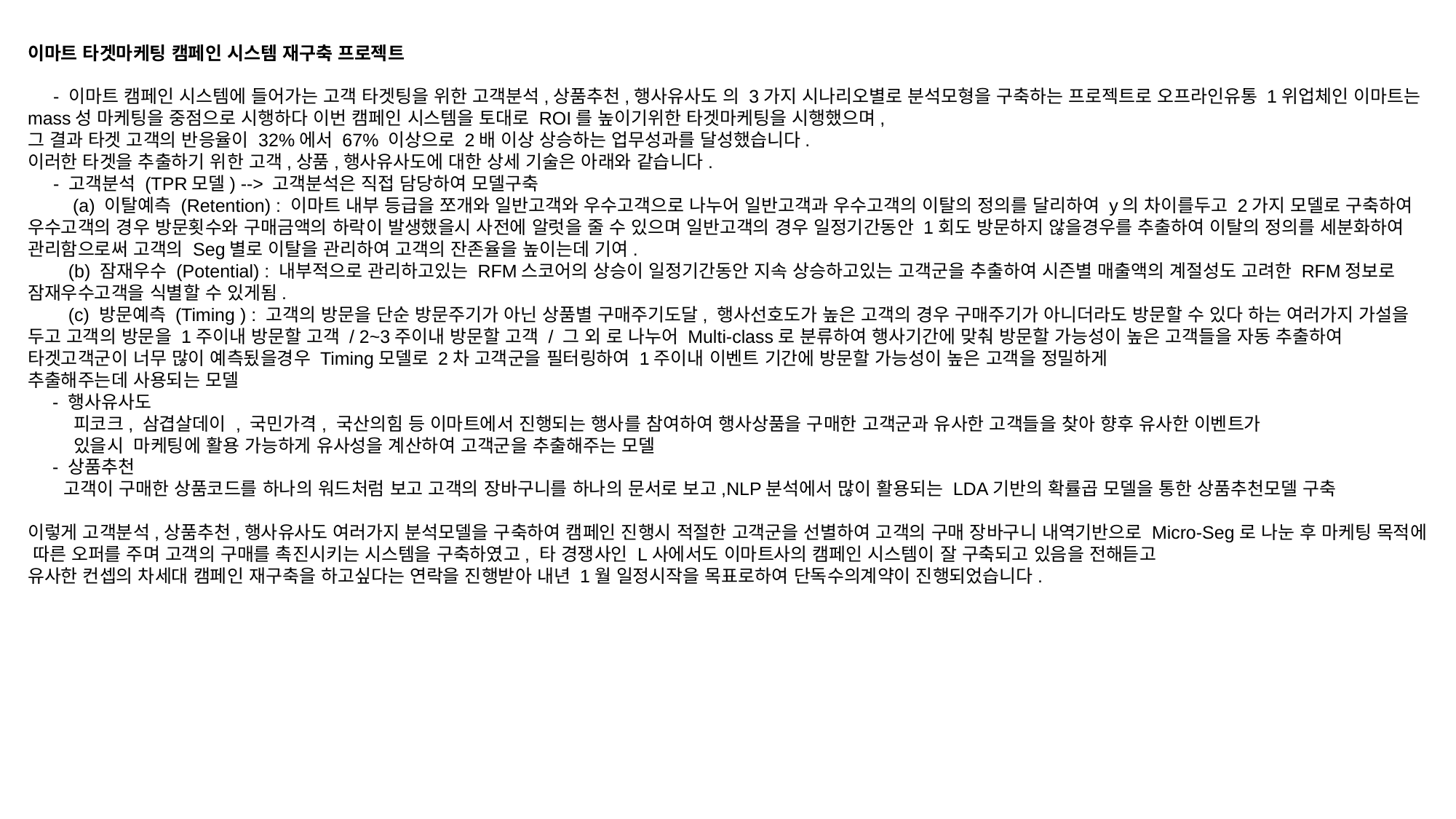

이마트 타겟마케팅 캠페인 시스템 재구축 프로젝트
     - 이마트 캠페인 시스템에 들어가는 고객 타겟팅을 위한 고객분석,상품추천,행사유사도 의 3가지 시나리오별로 분석모형을 구축하는 프로젝트로 오프라인유통 1위업체인 이마트는 mass성 마케팅을 중점으로 시행하다 이번 캠페인 시스템을 토대로 ROI를 높이기위한 타겟마케팅을 시행했으며,
그 결과 타겟 고객의 반응율이 32%에서 67% 이상으로 2배 이상 상승하는 업무성과를 달성했습니다.
이러한 타겟을 추출하기 위한 고객,상품,행사유사도에 대한 상세 기술은 아래와 같습니다.
     - 고객분석 (TPR모델) --> 고객분석은 직접 담당하여 모델구축 
        (a) 이탈예측 (Retention) : 이마트 내부 등급을 쪼개와 일반고객와 우수고객으로 나누어 일반고객과 우수고객의 이탈의 정의를 달리하여 y의 차이를두고 2가지 모델로 구축하여 우수고객의 경우 방문횟수와 구매금액의 하락이 발생했을시 사전에 알럿을 줄 수 있으며 일반고객의 경우 일정기간동안 1회도 방문하지 않을경우를 추출하여 이탈의 정의를 세분화하여 관리함으로써 고객의 Seg별로 이탈을 관리하여 고객의 잔존율을 높이는데 기여.
        (b) 잠재우수 (Potential) : 내부적으로 관리하고있는 RFM스코어의 상승이 일정기간동안 지속 상승하고있는 고객군을 추출하여 시즌별 매출액의 계절성도 고려한 RFM정보로 잠재우수고객을 식별할 수 있게됨.
        (c) 방문예측 (Timing ) : 고객의 방문을 단순 방문주기가 아닌 상품별 구매주기도달, 행사선호도가 높은 고객의 경우 구매주기가 아니더라도 방문할 수 있다 하는 여러가지 가설을 두고 고객의 방문을 1주이내 방문할 고객 / 2~3주이내 방문할 고객 / 그 외 로 나누어 Multi-class로 분류하여 행사기간에 맞춰 방문할 가능성이 높은 고객들을 자동 추출하여 타겟고객군이 너무 많이 예측됬을경우 Timing모델로 2차 고객군을 필터링하여 1주이내 이벤트 기간에 방문할 가능성이 높은 고객을 정밀하게
추출해주는데 사용되는 모델 
    - 행사유사도 
         피코크, 삼겹살데이 , 국민가격, 국산의힘 등 이마트에서 진행되는 행사를 참여하여 행사상품을 구매한 고객군과 유사한 고객들을 찾아 향후 유사한 이벤트가
         있을시  마케팅에 활용 가능하게 유사성을 계산하여 고객군을 추출해주는 모델 
    - 상품추천
       고객이 구매한 상품코드를 하나의 워드처럼 보고 고객의 장바구니를 하나의 문서로 보고,NLP분석에서 많이 활용되는 LDA기반의 확률곱 모델을 통한 상품추천모델 구축
이렇게 고객분석,상품추천,행사유사도 여러가지 분석모델을 구축하여 캠페인 진행시 적절한 고객군을 선별하여 고객의 구매 장바구니 내역기반으로 Micro-Seg로 나눈 후 마케팅 목적에 따른 오퍼를 주며 고객의 구매를 촉진시키는 시스템을 구축하였고, 타 경쟁사인 L사에서도 이마트사의 캠페인 시스템이 잘 구축되고 있음을 전해듣고
유사한 컨셉의 차세대 캠페인 재구축을 하고싶다는 연락을 진행받아 내년 1월 일정시작을 목표로하여 단독수의계약이 진행되었습니다.